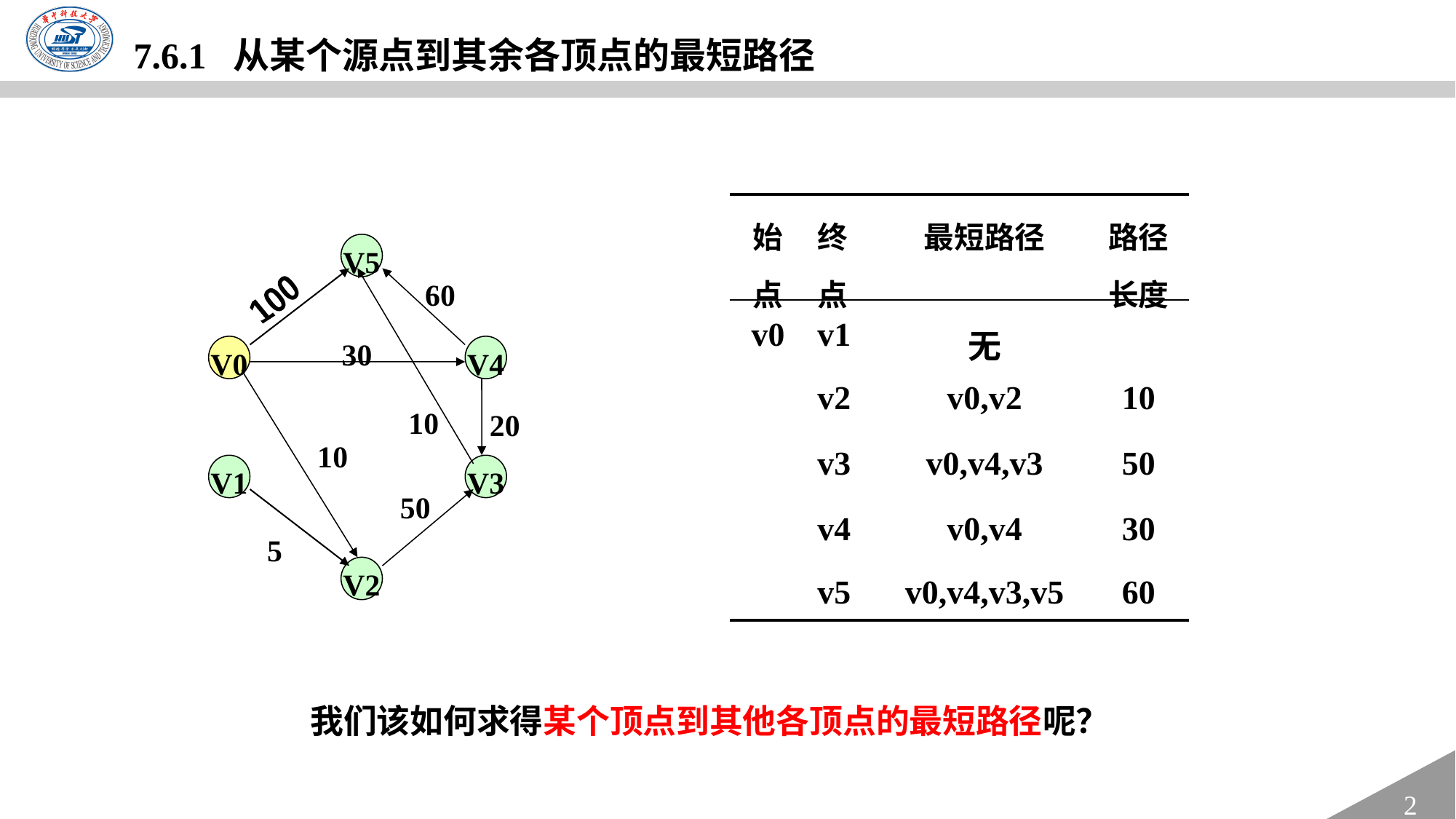

7.6.1  从某个源点到其余各顶点的最短路径
| 始点 | 终点 | 最短路径 | 路径长度 |
| --- | --- | --- | --- |
| v0 | v1 | 无 |  |
|  | v2 | v0,v2 | 10 |
|  | v3 | v0,v4,v3 | 50 |
|  | v4 | v0,v4 | 30 |
|  | v5 | v0,v4,v3,v5 | 60 |
V5
60

100
30
V0
V4

10
20
10
V1
V3
50

5
V2
我们该如何求得某个顶点到其他各顶点的最短路径呢？